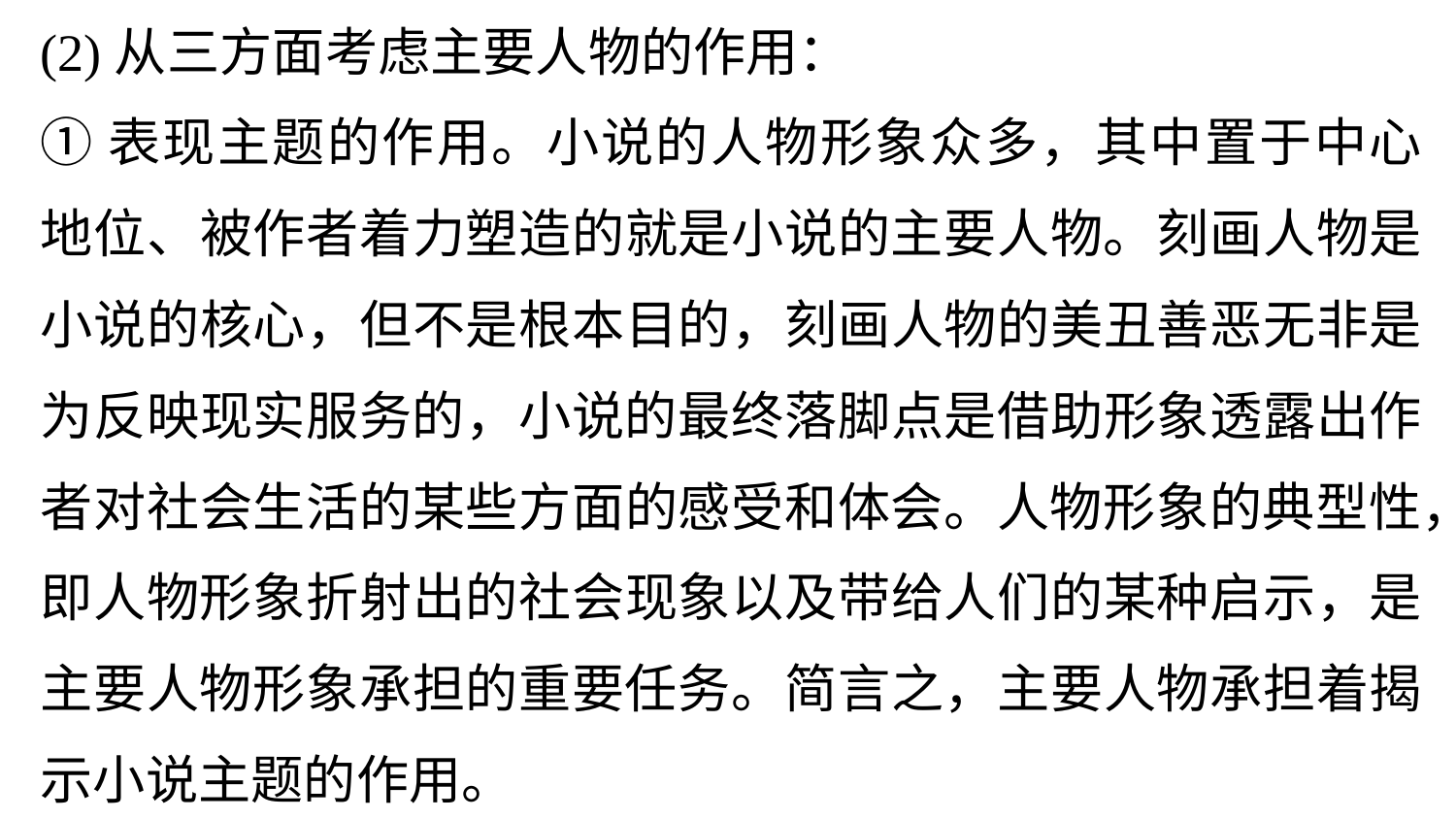

(2)从三方面考虑主要人物的作用：
①表现主题的作用。小说的人物形象众多，其中置于中心地位、被作者着力塑造的就是小说的主要人物。刻画人物是小说的核心，但不是根本目的，刻画人物的美丑善恶无非是为反映现实服务的，小说的最终落脚点是借助形象透露出作者对社会生活的某些方面的感受和体会。人物形象的典型性，即人物形象折射出的社会现象以及带给人们的某种启示，是主要人物形象承担的重要任务。简言之，主要人物承担着揭示小说主题的作用。